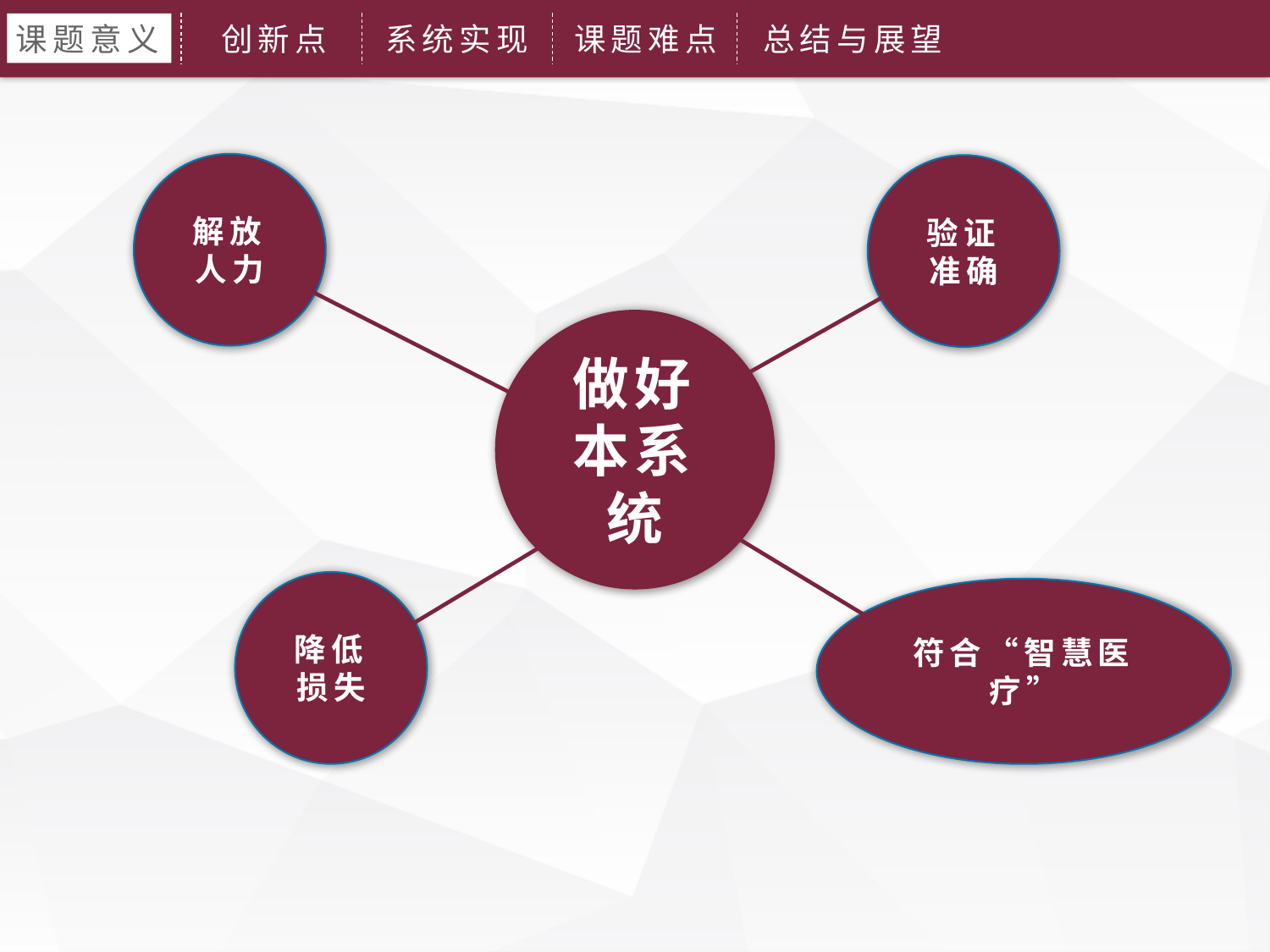

课题意义
创新点
系统实现
课题难点
总结与展望

解放人力
验证准确
做好本系统
降低损失
符合“智慧医疗”